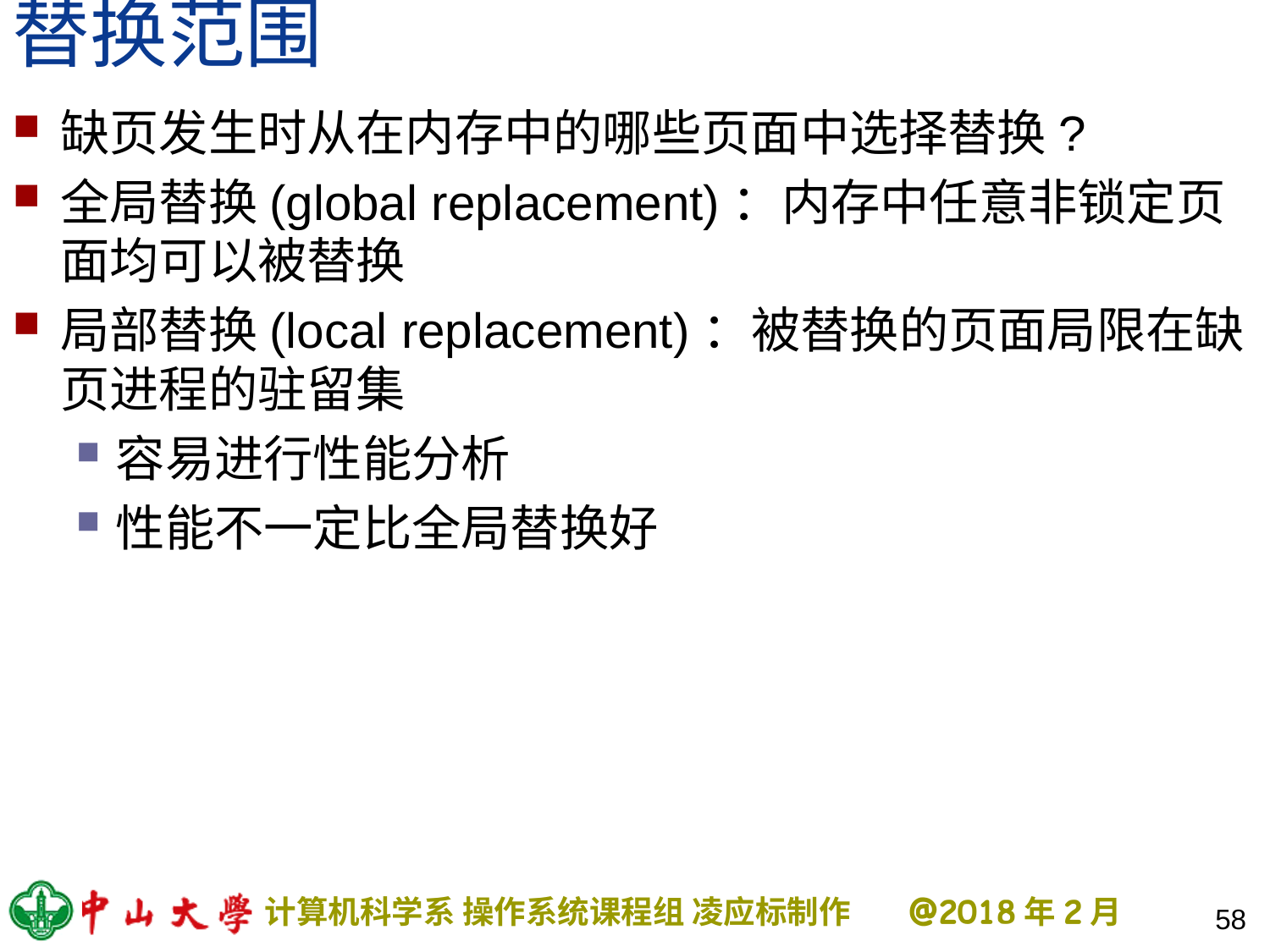

# 替换范围
缺页发生时从在内存中的哪些页面中选择替换?
全局替换(global replacement)：内存中任意非锁定页面均可以被替换
局部替换(local replacement)：被替换的页面局限在缺页进程的驻留集
容易进行性能分析
性能不一定比全局替换好
58